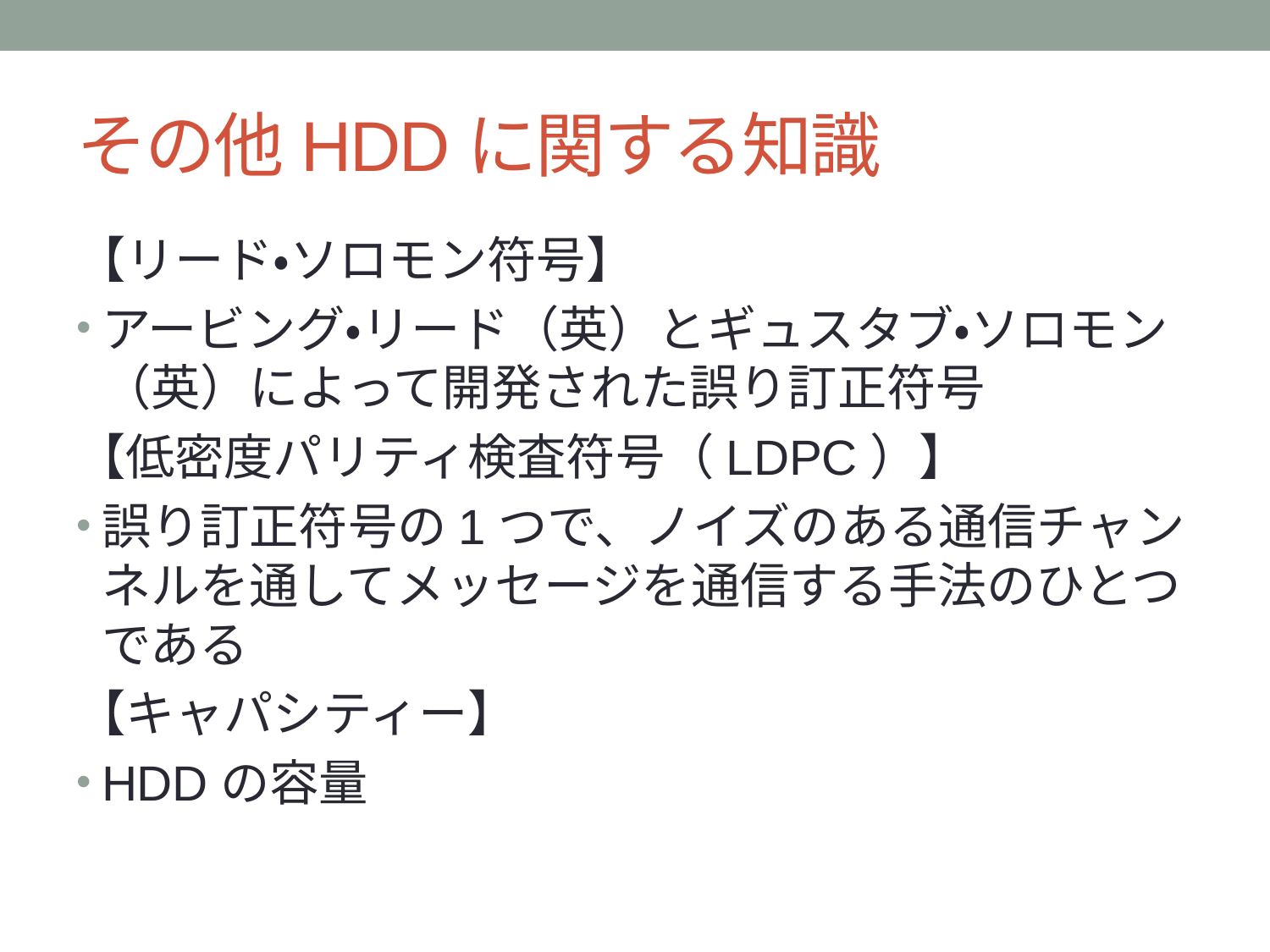

# その他HDDに関する知識
【リード・ソロモン符号】
アービング・リード（英）とギュスタブ・ソロモン（英）によって開発された誤り訂正符号
【低密度パリティ検査符号（LDPC）】
誤り訂正符号の1つで、ノイズのある通信チャンネルを通してメッセージを通信する手法のひとつである
【キャパシティー】
HDDの容量